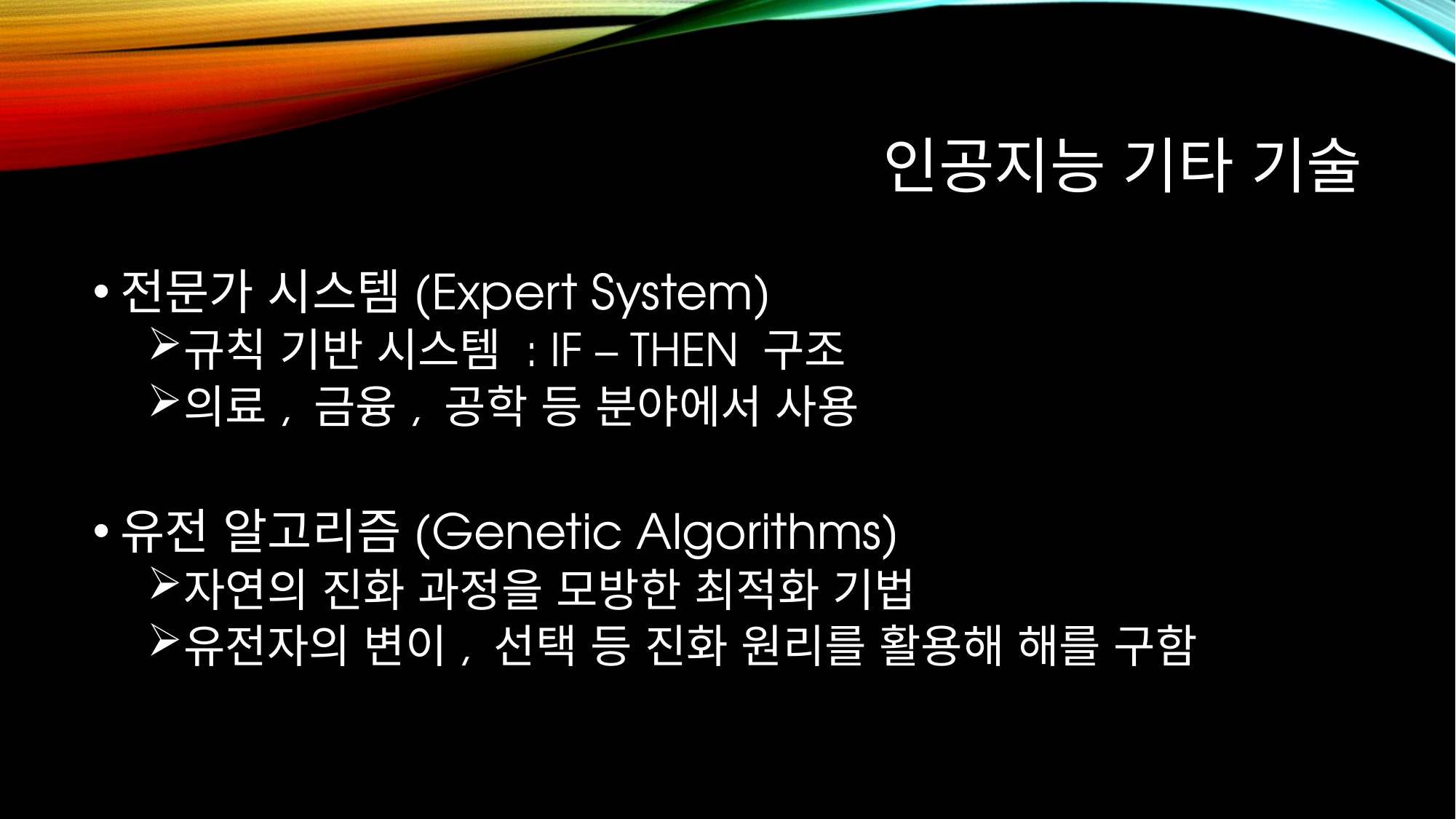

# 인공지능 기타 기술
전문가 시스템(Expert System)
규칙 기반 시스템 : IF – THEN 구조
의료, 금융, 공학 등 분야에서 사용

유전 알고리즘(Genetic Algorithms)
자연의 진화 과정을 모방한 최적화 기법
유전자의 변이, 선택 등 진화 원리를 활용해 해를 구함